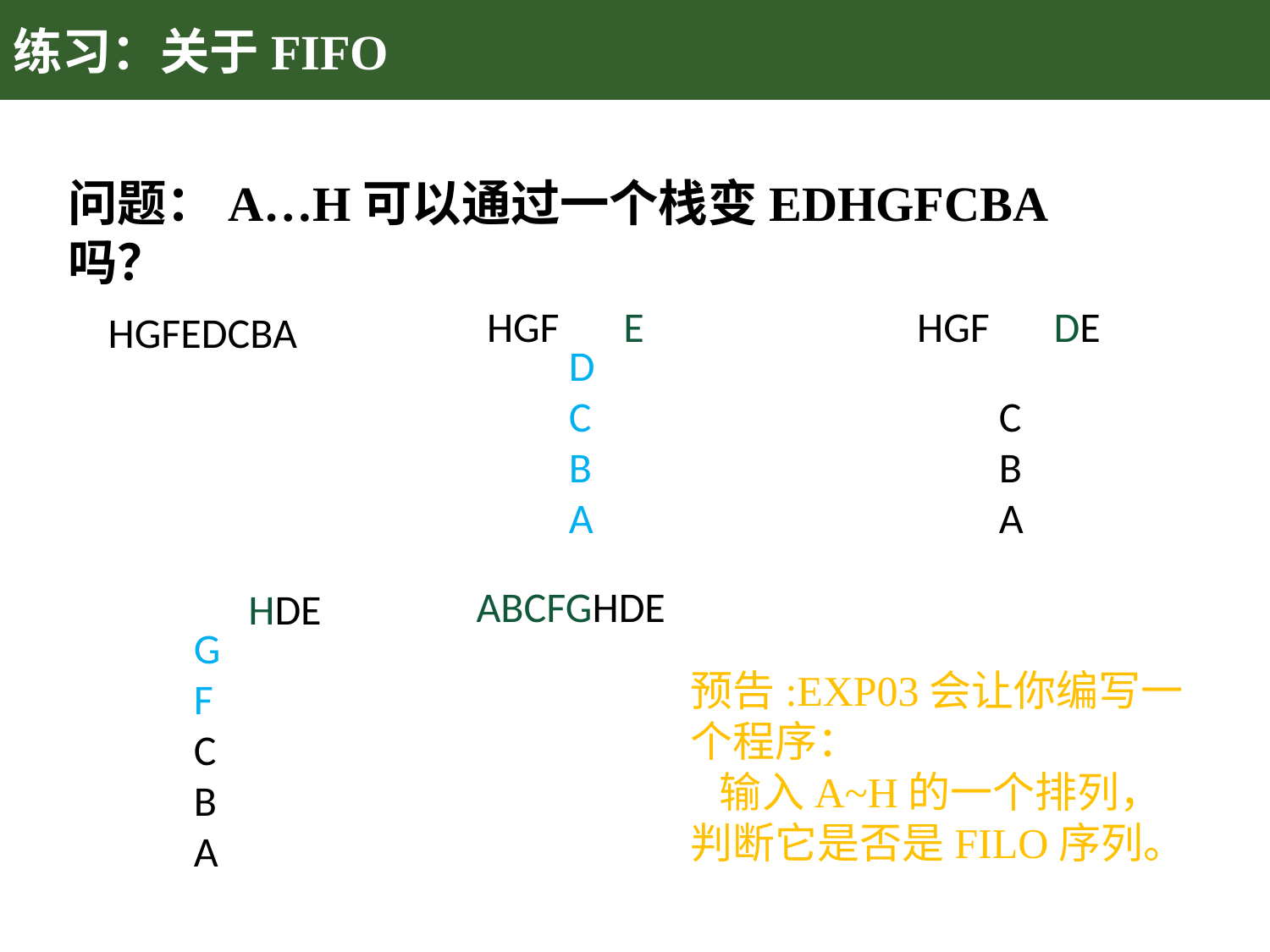

# 练习：关于FIFO
问题：A…H可以通过一个栈变EDHGFCBA吗？
HGF
E
D
C
B
A
HGF
DE

C
B
A
HGFEDCBA

HDE
G
F
C
B
A
ABCFGHDE
预告:EXP03会让你编写一个程序：
  输入A~H的一个排列，
判断它是否是FILO序列。